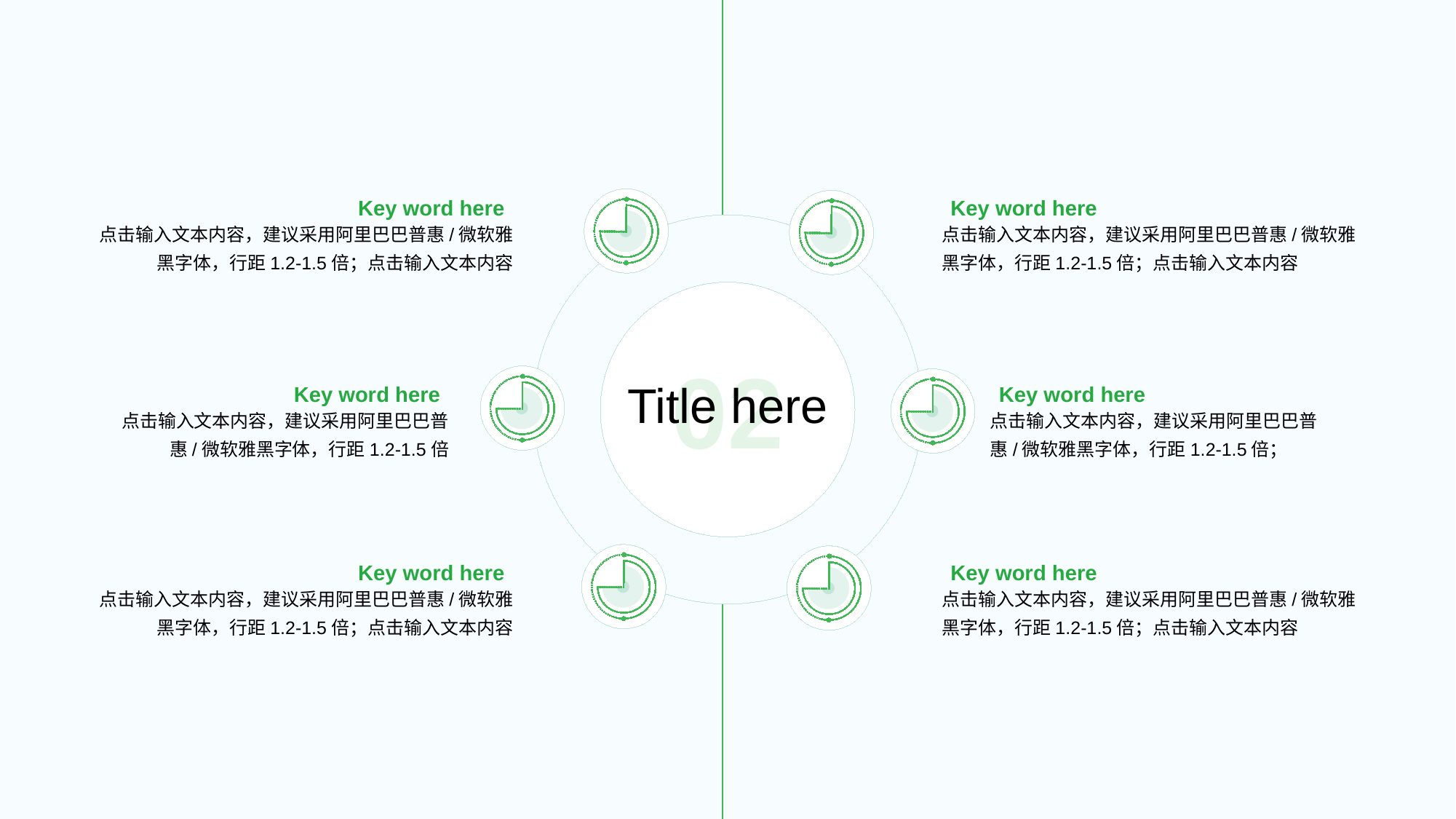

Key word here
点击输入文本内容，建议采用阿里巴巴普惠/微软雅黑字体，行距1.2-1.5倍；点击输入文本内容
Key word here
点击输入文本内容，建议采用阿里巴巴普惠/微软雅黑字体，行距1.2-1.5倍；点击输入文本内容

02
Title here

Key word here
点击输入文本内容，建议采用阿里巴巴普惠/微软雅黑字体，行距1.2-1.5倍
Key word here
点击输入文本内容，建议采用阿里巴巴普惠/微软雅黑字体，行距1.2-1.5倍；

Key word here
点击输入文本内容，建议采用阿里巴巴普惠/微软雅黑字体，行距1.2-1.5倍；点击输入文本内容
Key word here
点击输入文本内容，建议采用阿里巴巴普惠/微软雅黑字体，行距1.2-1.5倍；点击输入文本内容